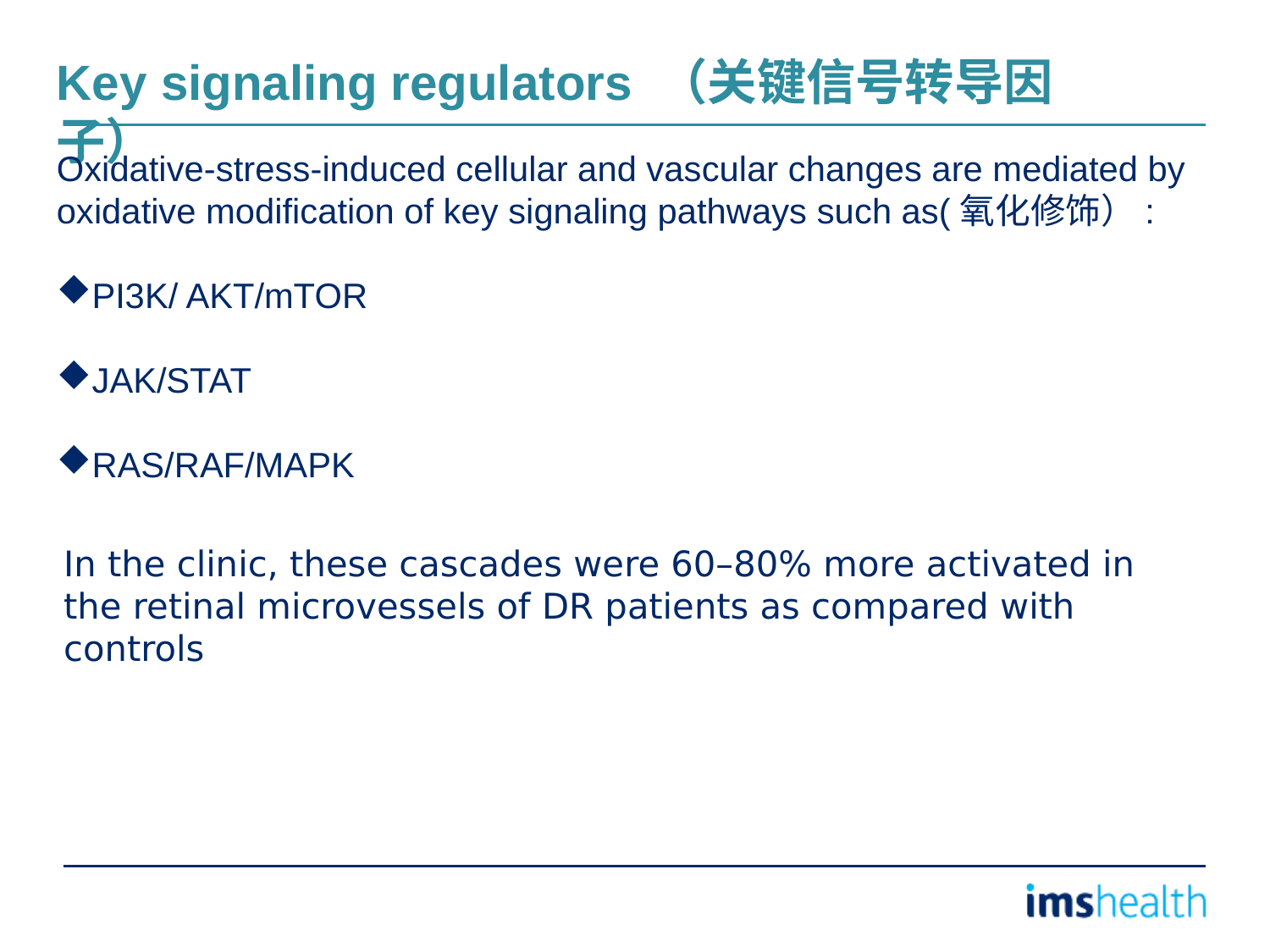

Key signaling regulators （关键信号转导因子）
Oxidative-stress-induced cellular and vascular changes are mediated by oxidative modification of key signaling pathways such as(氧化修饰）:

PI3K/ AKT/mTOR

JAK/STAT

RAS/RAF/MAPK
In the clinic, these cascades were 60–80% more activated in the retinal microvessels of DR patients as compared with controls